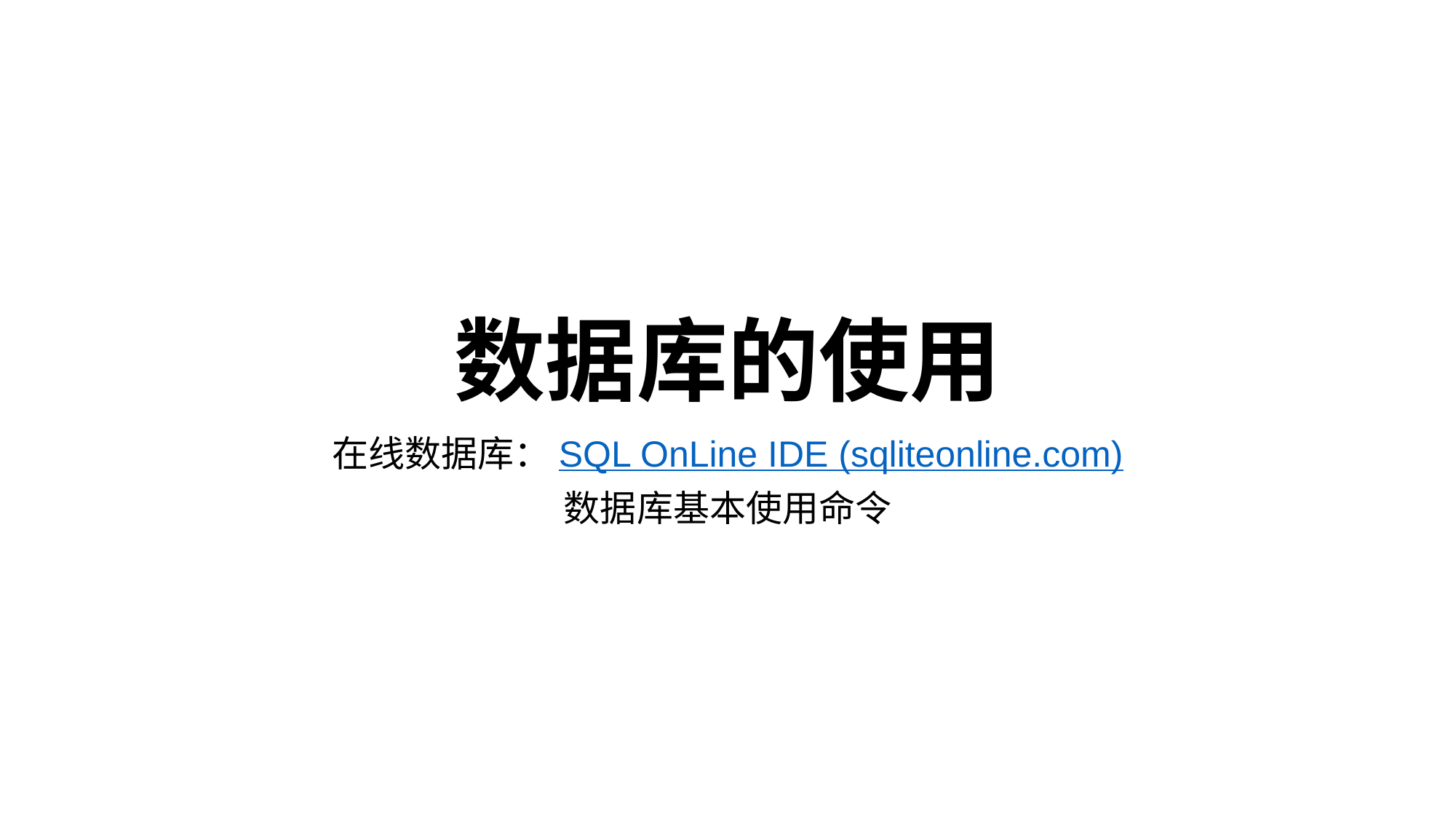

# 数据库的使用
在线数据库：SQL OnLine IDE (sqliteonline.com)
数据库基本使用命令